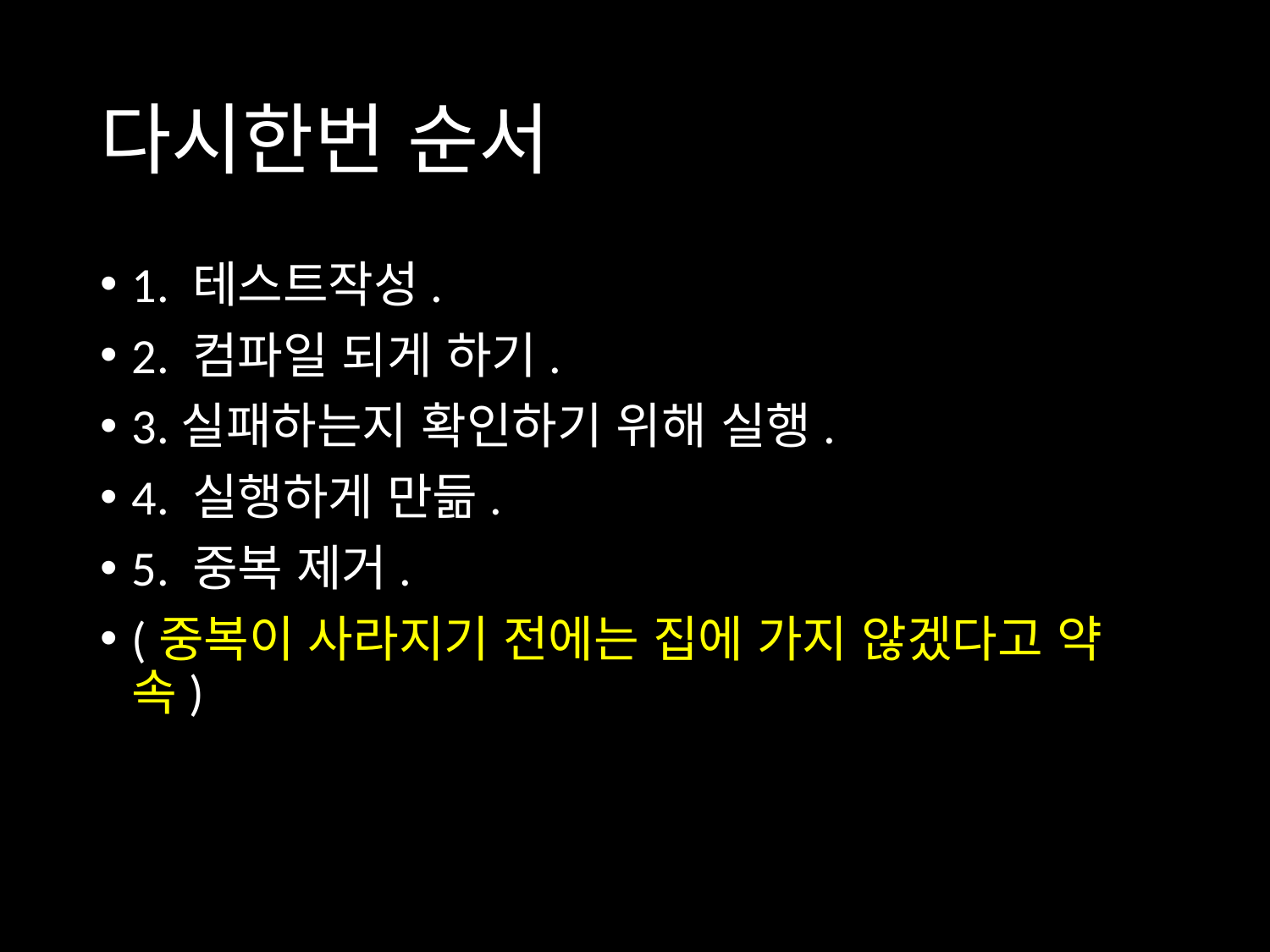

# 다시한번 순서
1. 테스트작성.
2. 컴파일 되게 하기.
3.실패하는지 확인하기 위해 실행.
4. 실행하게 만듦.
5. 중복 제거.
(중복이 사라지기 전에는 집에 가지 않겠다고 약속)